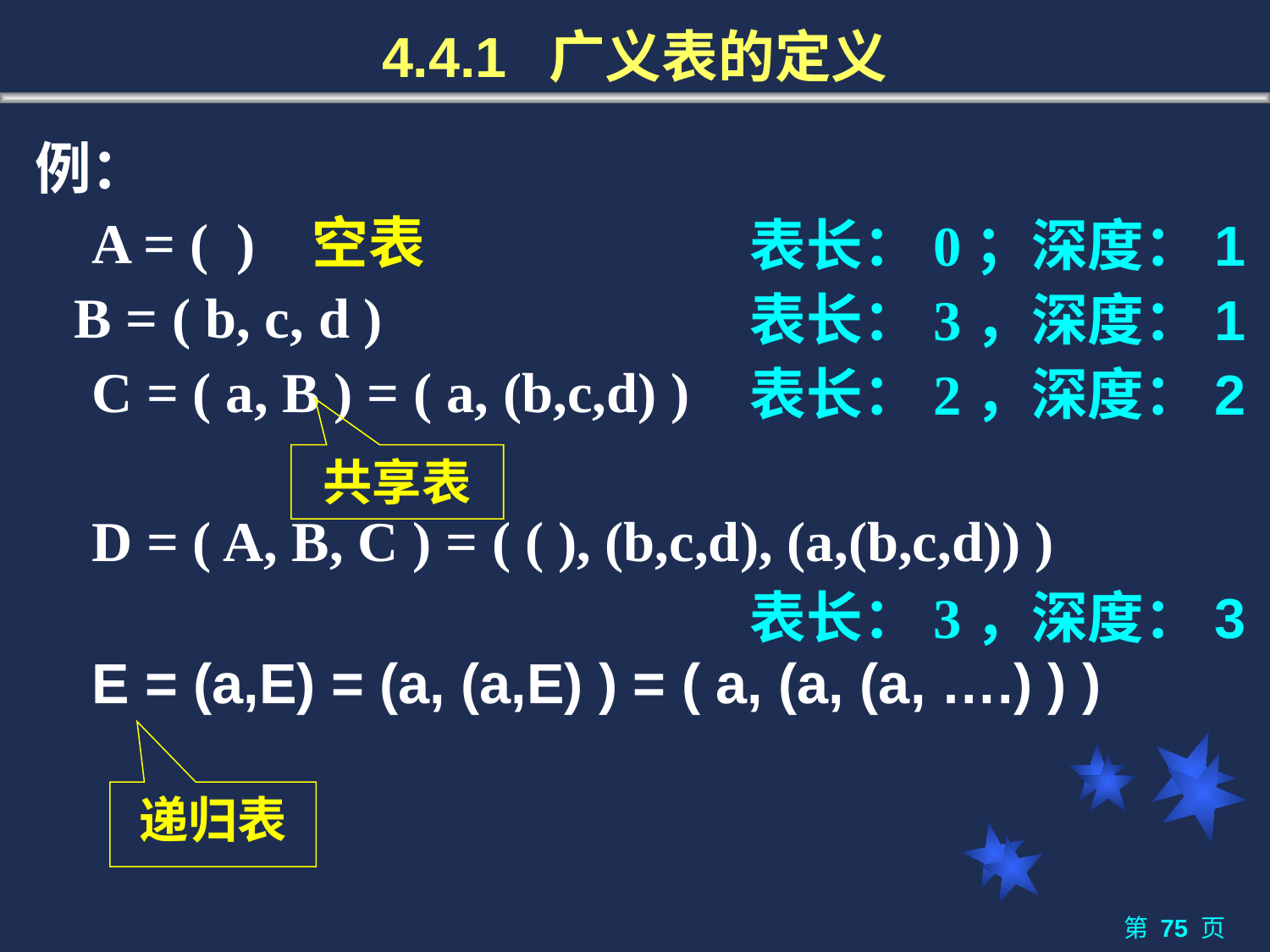

4.4.1  广义表的定义
例：
    A = (  )   空表
  B = ( b, c, d )
    C = ( a, B ) = ( a, (b,c,d) )

    D = ( A, B, C ) = ( ( ), (b,c,d), (a,(b,c,d)) )
表长：0；深度：1
表长：3，深度：1
表长：2，深度：2

表长：3，深度：3
共享表
E = (a,E) = (a, (a,E) ) = ( a, (a, (a, ….) ) )
递归表
第 75 页